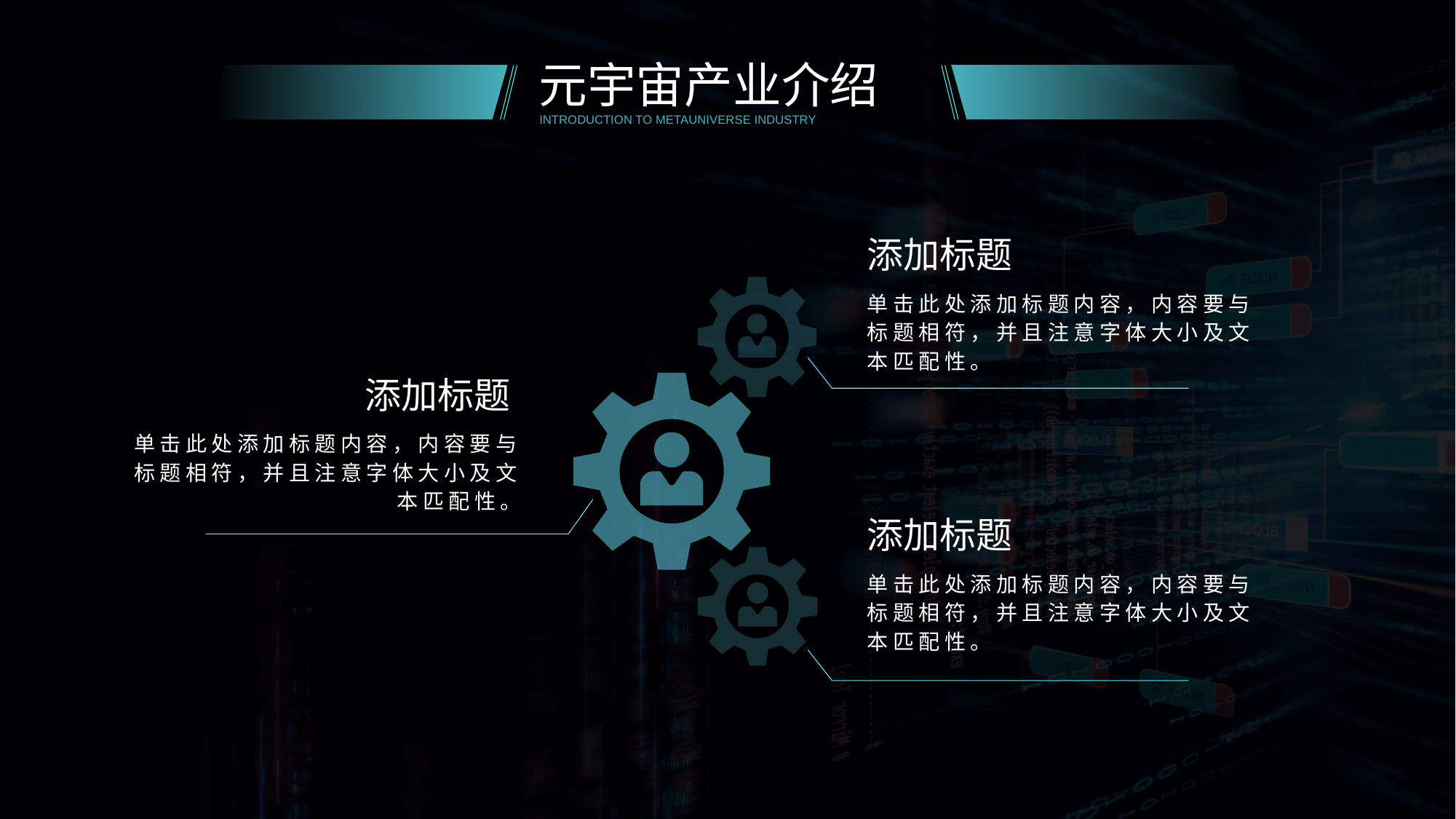

元宇宙产业介绍
INTRODUCTION TO METAUNIVERSE INDUSTRY

添加标题
单击此处添加标题内容，内容要与标题相符，并且注意字体大小及文本匹配性。

添加标题
单击此处添加标题内容，内容要与标题相符，并且注意字体大小及文本匹配性。

添加标题
单击此处添加标题内容，内容要与标题相符，并且注意字体大小及文本匹配性。